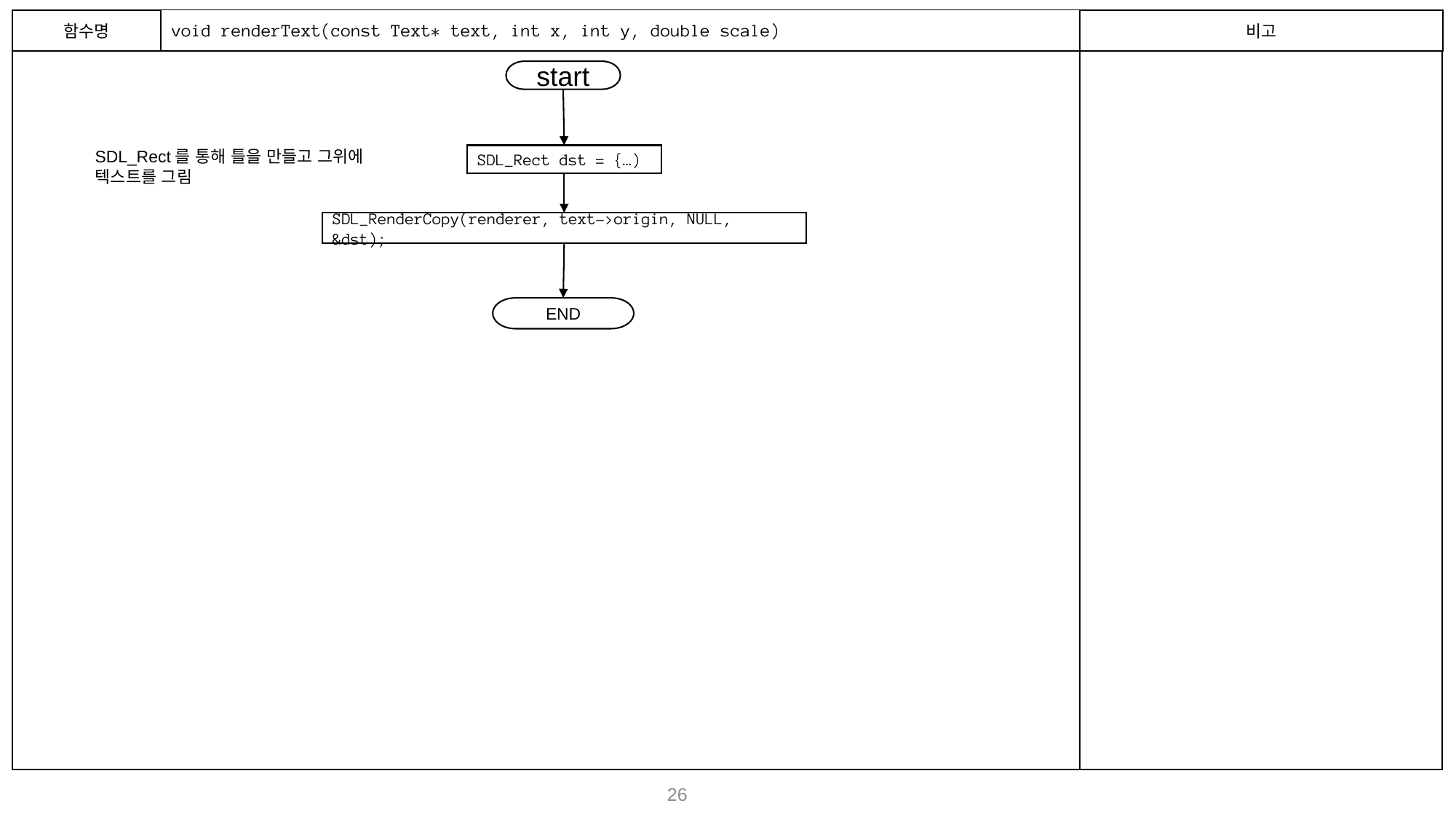

함수명
# void renderText(const Text* text, int x, int y, double scale)
비고

start
SDL_Rect를 통해 틀을 만들고 그위에 텍스트를 그림
SDL_Rect dst = {…)
SDL_RenderCopy(renderer, text->origin, NULL, &dst);
END
26